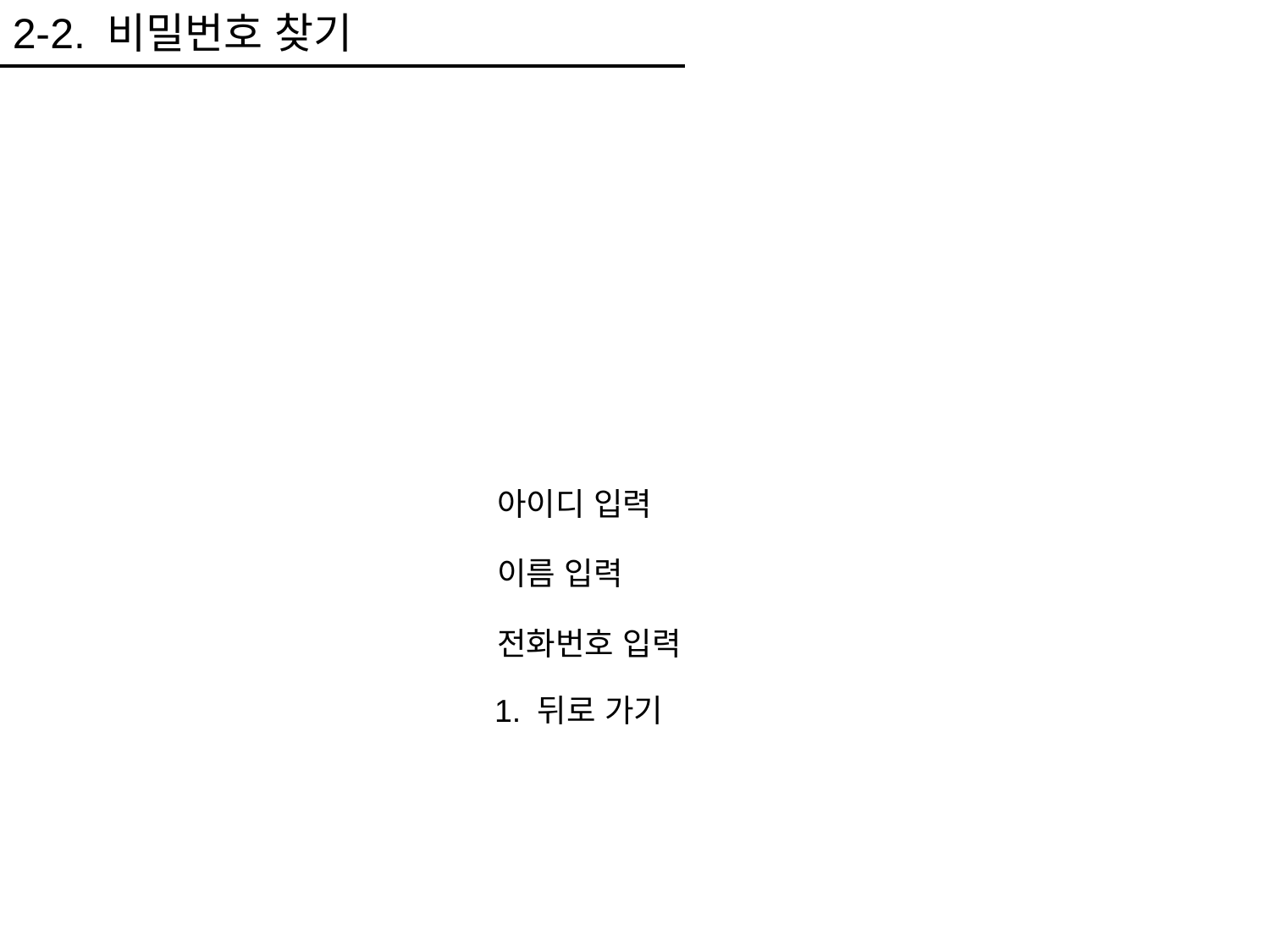

2-2. 비밀번호 찾기
아이디 입력
이름 입력
전화번호 입력
1. 뒤로 가기